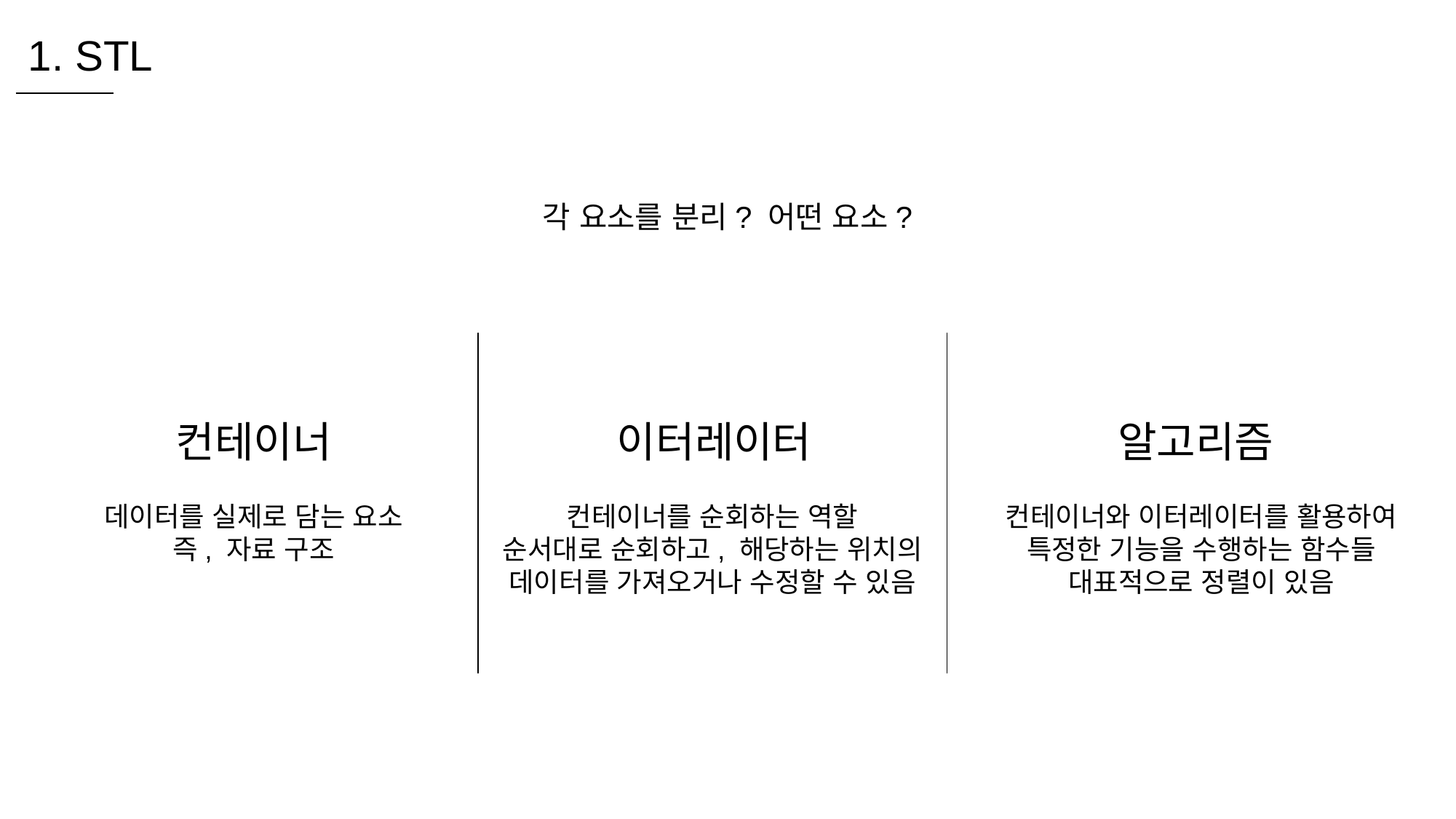

1. STL
각 요소를 분리? 어떤 요소?
컨테이너
이터레이터
알고리즘
컨테이너와 이터레이터를 활용하여
특정한 기능을 수행하는 함수들
대표적으로 정렬이 있음
컨테이너를 순회하는 역할
순서대로 순회하고, 해당하는 위치의
데이터를 가져오거나 수정할 수 있음
데이터를 실제로 담는 요소
즉, 자료 구조